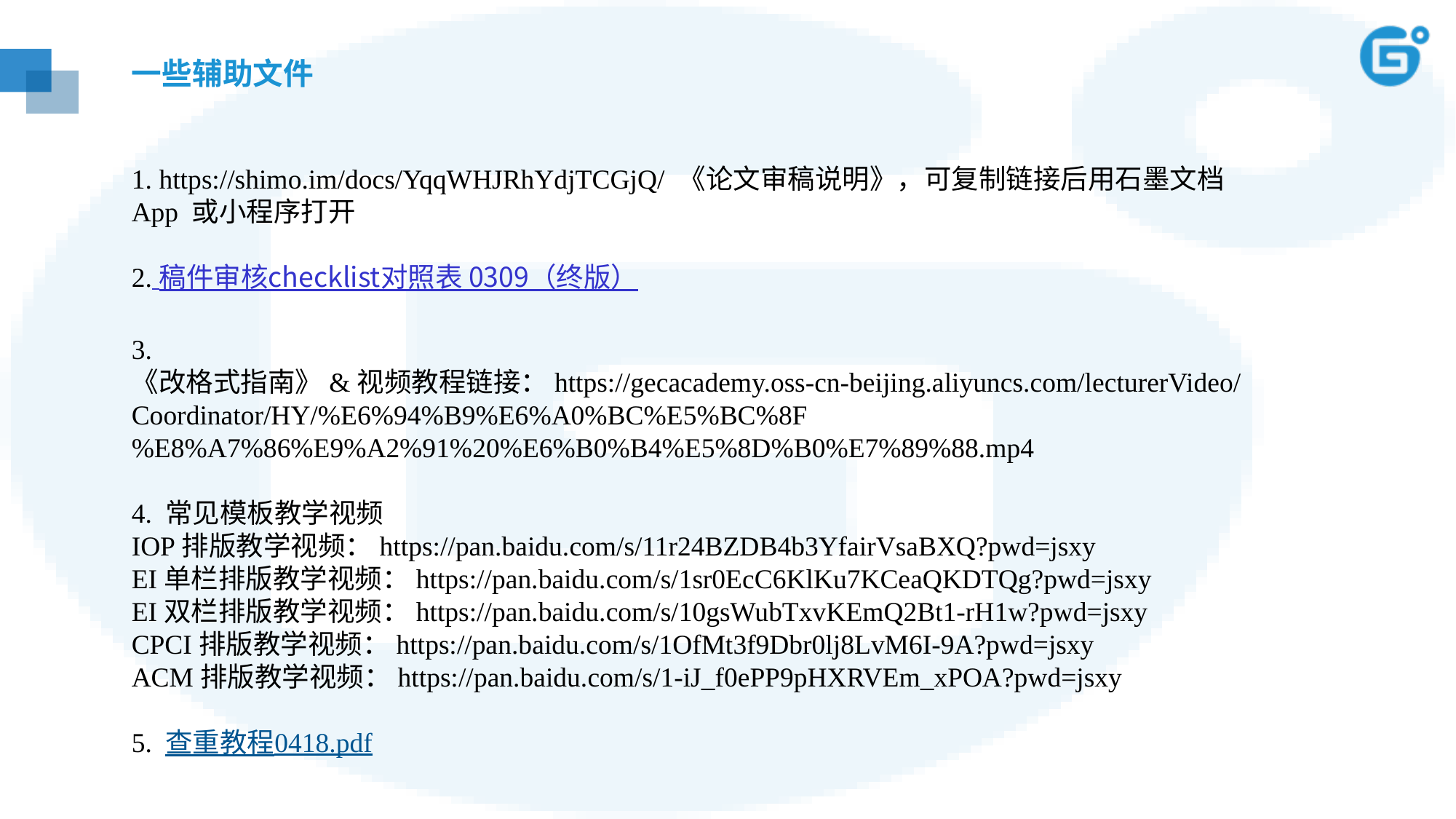

# 一些辅助文件
1. https://shimo.im/docs/YqqWHJRhYdjTCGjQ/ 《论文审稿说明》，可复制链接后用石墨文档 App 或小程序打开

2. 稿件审核checklist对照表 0309（终版）

3. 《改格式指南》&视频教程链接：https://gecacademy.oss-cn-beijing.aliyuncs.com/lecturerVideo/Coordinator/HY/%E6%94%B9%E6%A0%BC%E5%BC%8F%E8%A7%86%E9%A2%91%20%E6%B0%B4%E5%8D%B0%E7%89%88.mp4

4. 常见模板教学视频
IOP排版教学视频：https://pan.baidu.com/s/11r24BZDB4b3YfairVsaBXQ?pwd=jsxy
EI单栏排版教学视频：https://pan.baidu.com/s/1sr0EcC6KlKu7KCeaQKDTQg?pwd=jsxy
EI双栏排版教学视频：https://pan.baidu.com/s/10gsWubTxvKEmQ2Bt1-rH1w?pwd=jsxy
CPCI排版教学视频：https://pan.baidu.com/s/1OfMt3f9Dbr0lj8LvM6I-9A?pwd=jsxy
ACM排版教学视频：https://pan.baidu.com/s/1-iJ_f0ePP9pHXRVEm_xPOA?pwd=jsxy

5. 查重教程0418.pdf